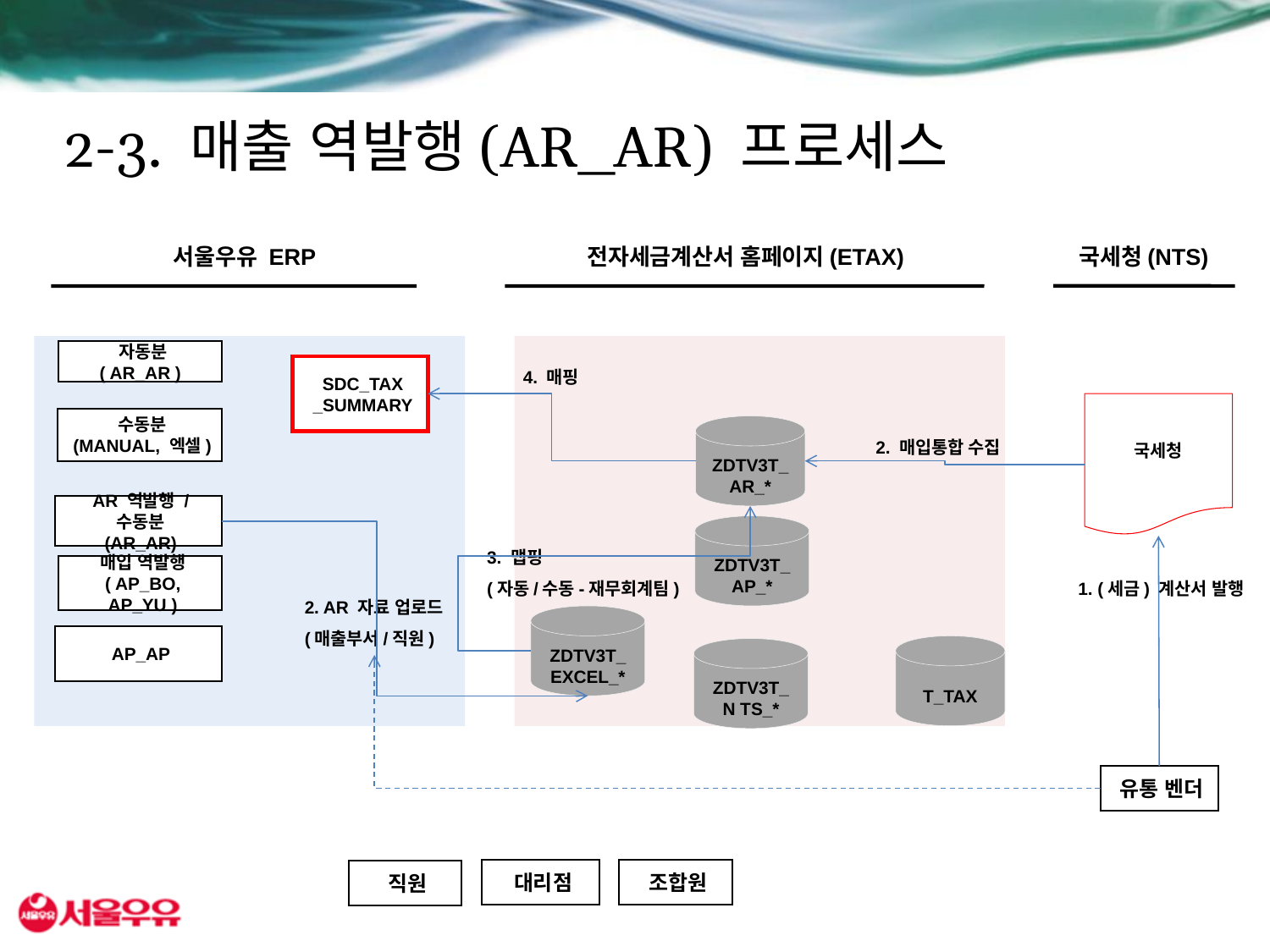

# 2-3. 매출 역발행(AR_AR) 프로세스
국세청(NTS)

서울우유 ERP

전자세금계산서 홈페이지(ETAX)

자동분
( AR_AR )
SDC_TAX
_SUMMARY
4. 매핑
국세청
수동분
(MANUAL, 엑셀)
ZDTV3T_
AR_*
2. 매입통합 수집
AR 역발행 / 수동분
(AR_AR)
ZDTV3T_
AP_*
3. 맵핑
(자동/수동-재무회계팀)
매입 역발행
( AP_BO, AP_YU )
1. (세금) 계산서 발행
2. AR 자료 업로드
(매출부서/직원)
ZDTV3T_
EXCEL_*
AP_AP
T_TAX
ZDTV3T_
N TS_*
유통 벤더
대리점
조합원
직원